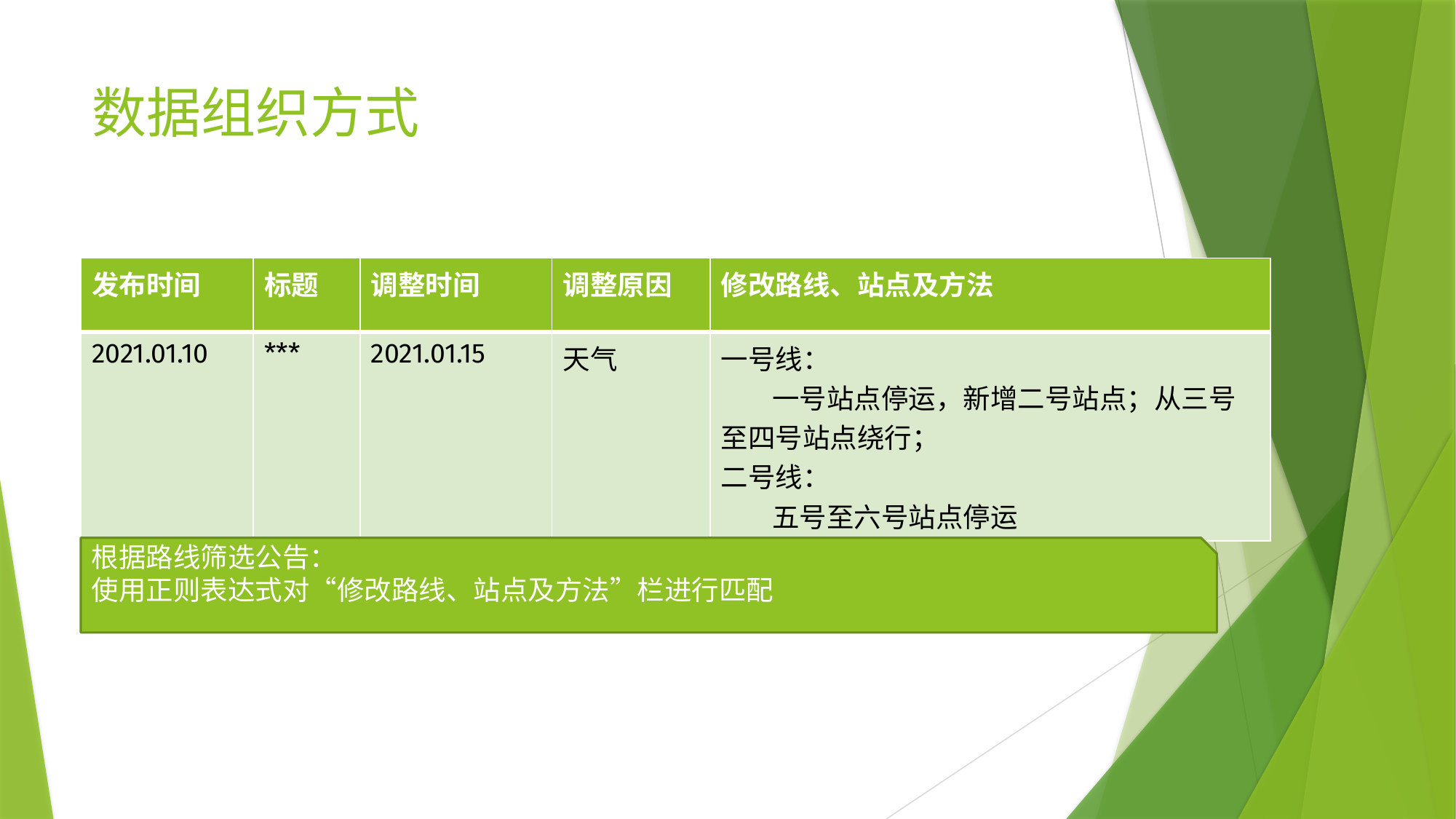

# 数据组织方式
| 发布时间 | 标题 | 调整时间 | 调整原因 | 修改路线、站点及方法 |
| --- | --- | --- | --- | --- |
| 2021.01.10 | \*\*\* | 2021.01.15 | 天气 | 一号线： 一号站点停运，新增二号站点；从三号至四号站点绕行； 二号线： 五号至六号站点停运 |
根据路线筛选公告：
使用正则表达式对“修改路线、站点及方法”栏进行匹配